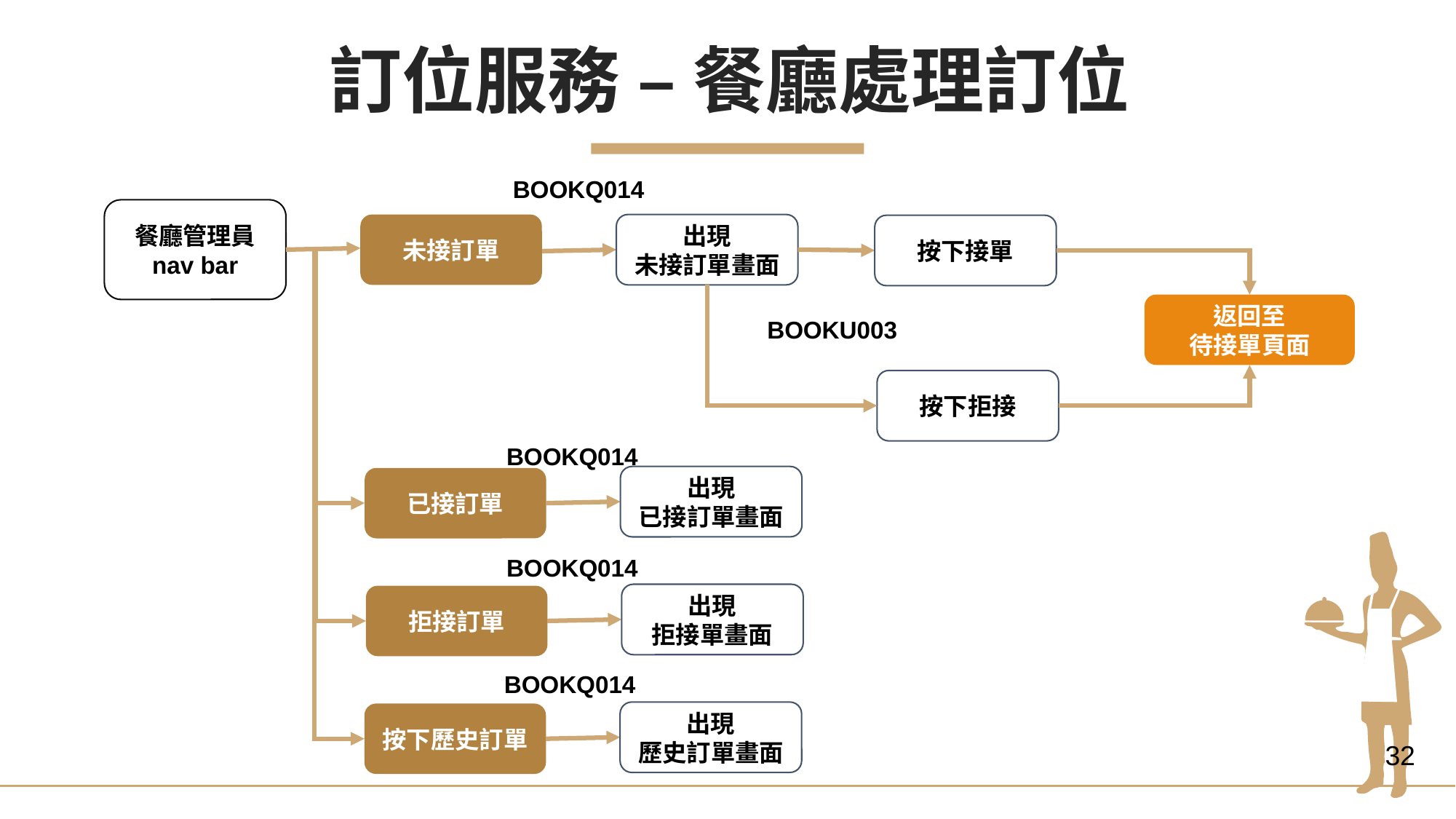

訂位服務 – 餐廳處理訂位
BOOKQ014
餐廳管理員
nav bar
未接訂單
出現
未接訂單畫面
按下接單
返回至
待接單頁面
BOOKU003
按下拒接
BOOKQ014
出現
已接訂單畫面
已接訂單
BOOKQ014
出現
拒接單畫面
拒接訂單
BOOKQ014
出現
歷史訂單畫面
按下歷史訂單
32